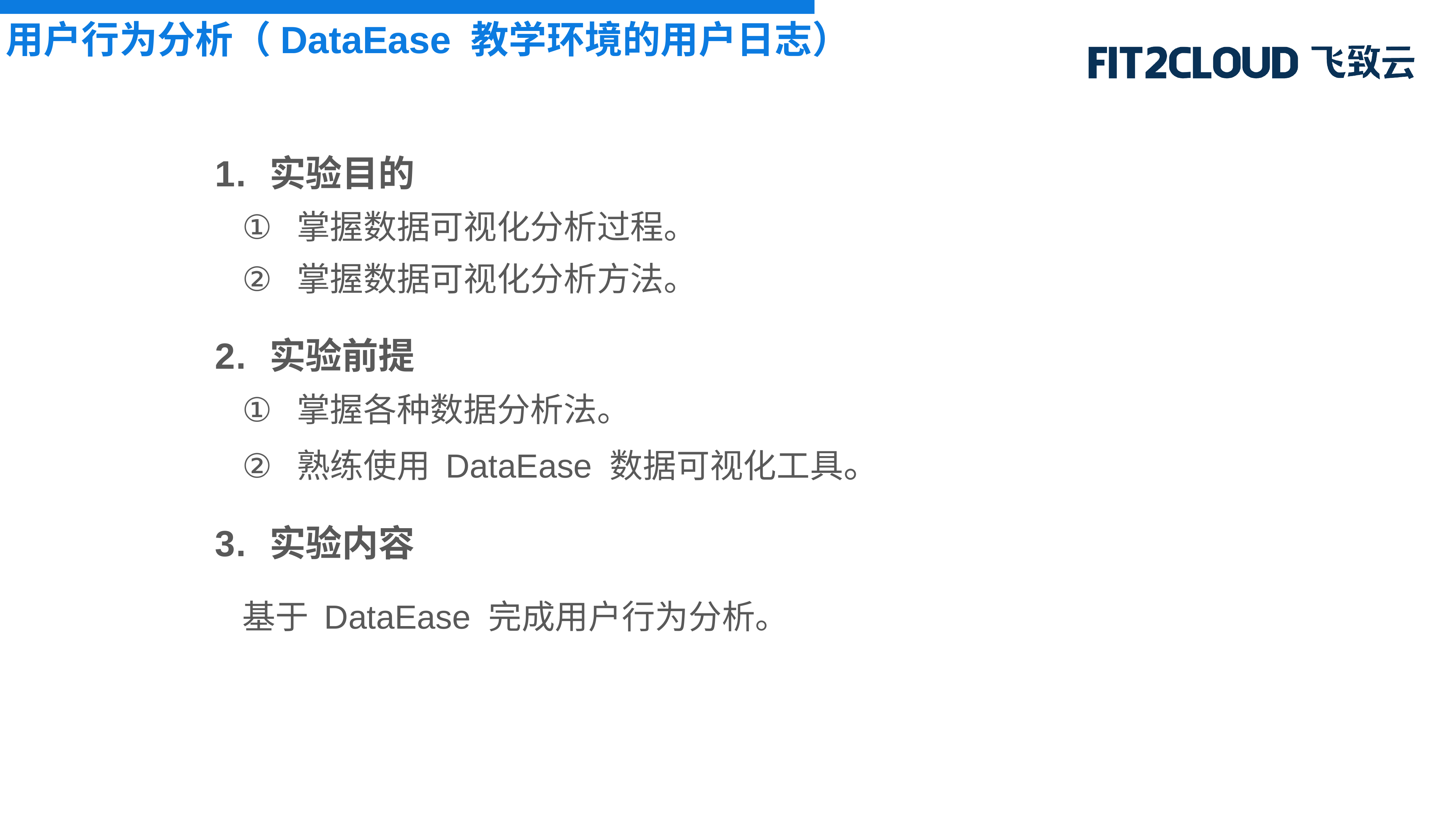

用户行为分析（DataEase 教学环境的用户日志）

实验目的
掌握数据可视化分析过程。
掌握数据可视化分析方法。
实验前提
掌握各种数据分析法。
熟练使用 DataEase 数据可视化工具。
实验内容
基于 DataEase 完成用户行为分析。